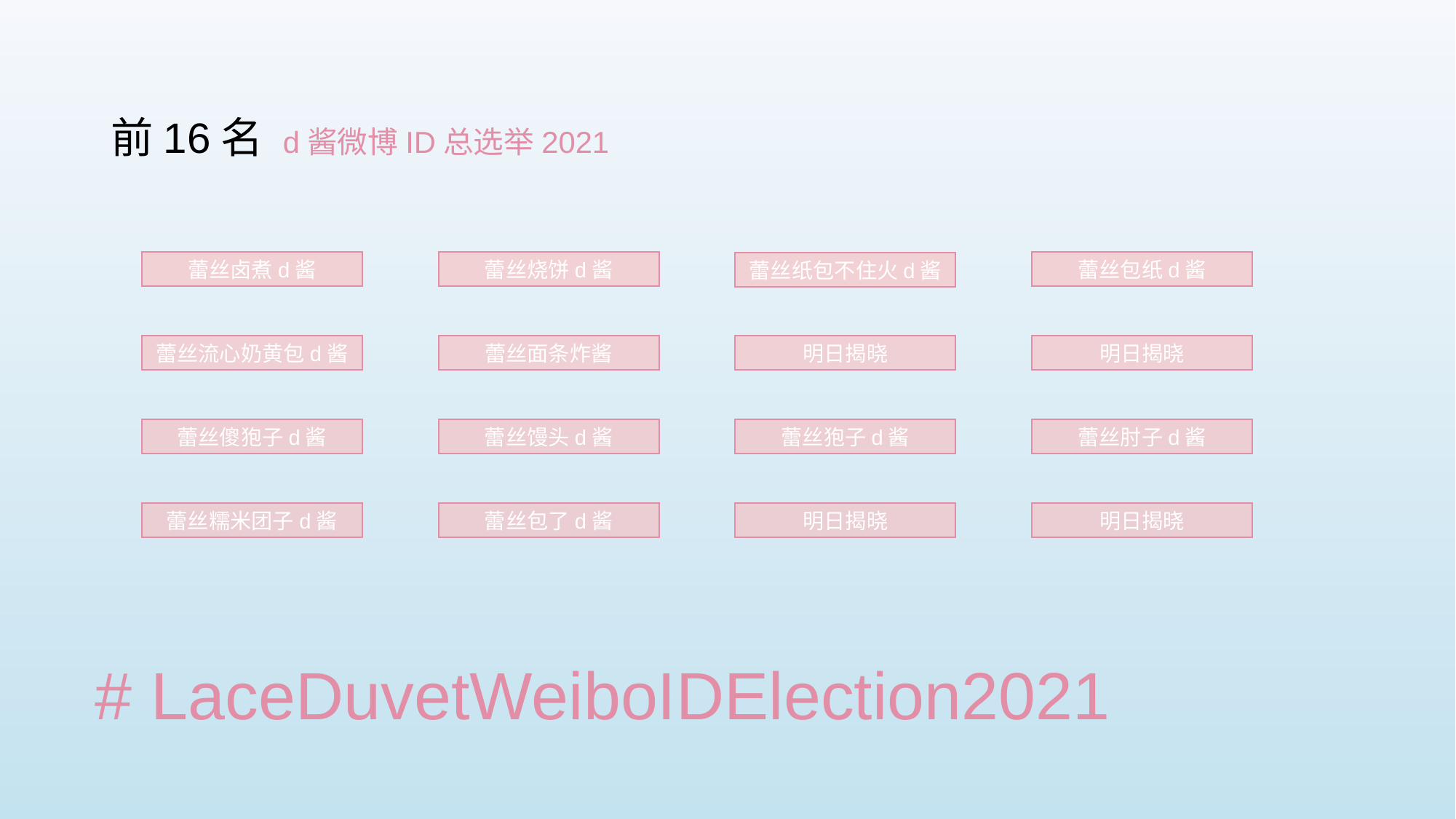

前16名 d酱微博ID总选举2021
蕾丝卤煮d酱
蕾丝烧饼d酱
蕾丝包纸d酱
蕾丝纸包不住火d酱
蕾丝流心奶黄包d酱
蕾丝面条炸酱
明日揭晓
明日揭晓
蕾丝傻狍子d酱
蕾丝馒头d酱
蕾丝狍子d酱
蕾丝肘子d酱
蕾丝糯米团子d酱
蕾丝包了d酱
明日揭晓
明日揭晓
# # LaceDuvetWeiboIDElection2021